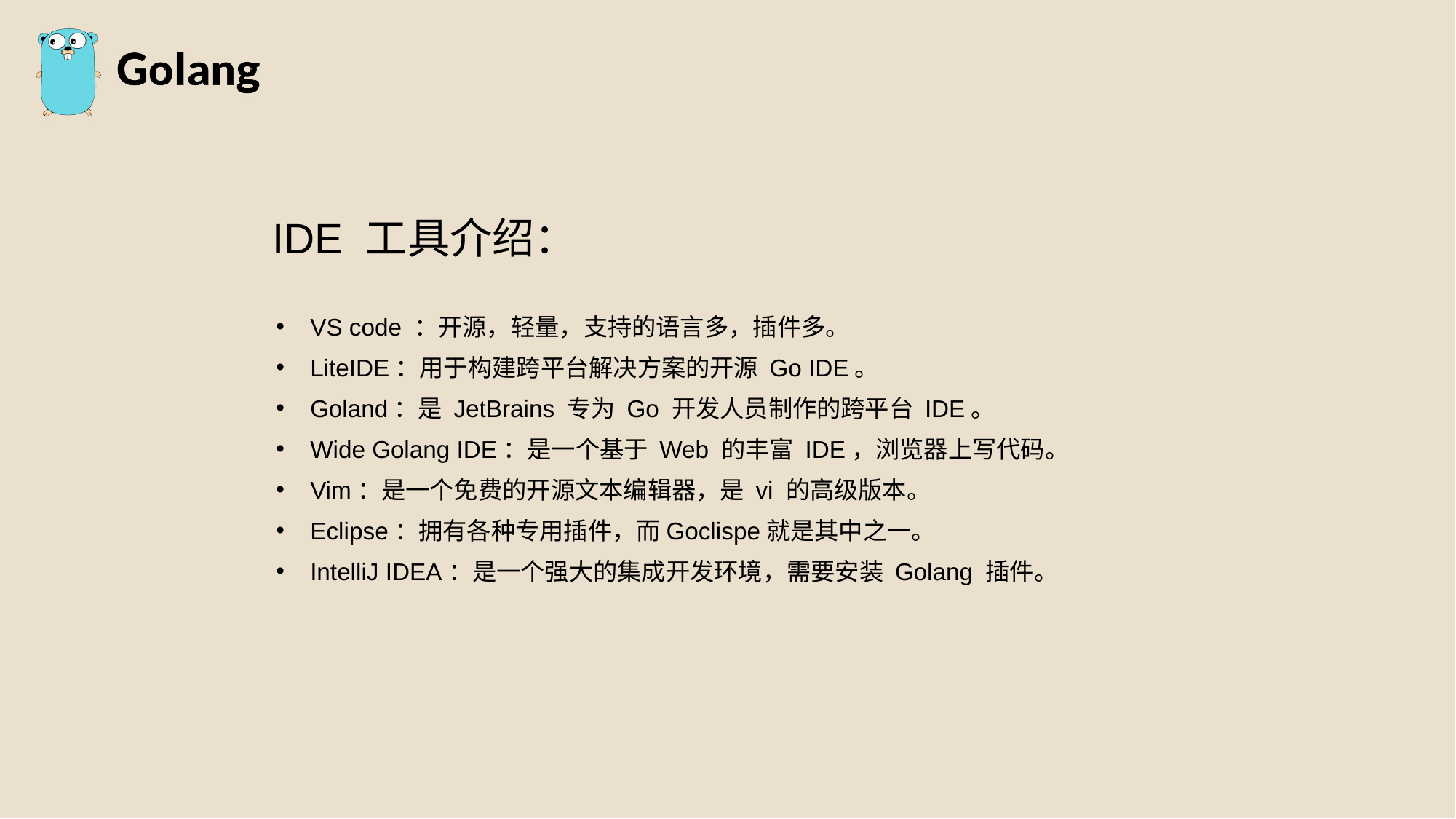

IDE 工具介绍：
VS code ：开源，轻量，支持的语言多，插件多。
LiteIDE：用于构建跨平台解决方案的开源 Go IDE。
Goland：是 JetBrains 专为 Go 开发人员制作的跨平台 IDE。
Wide Golang IDE：是一个基于 Web 的丰富 IDE，浏览器上写代码。
Vim：是一个免费的开源文本编辑器，是 vi 的高级版本。
Eclipse：拥有各种专用插件，而Goclispe就是其中之一。
IntelliJ IDEA：是一个强大的集成开发环境，需要安装 Golang 插件。